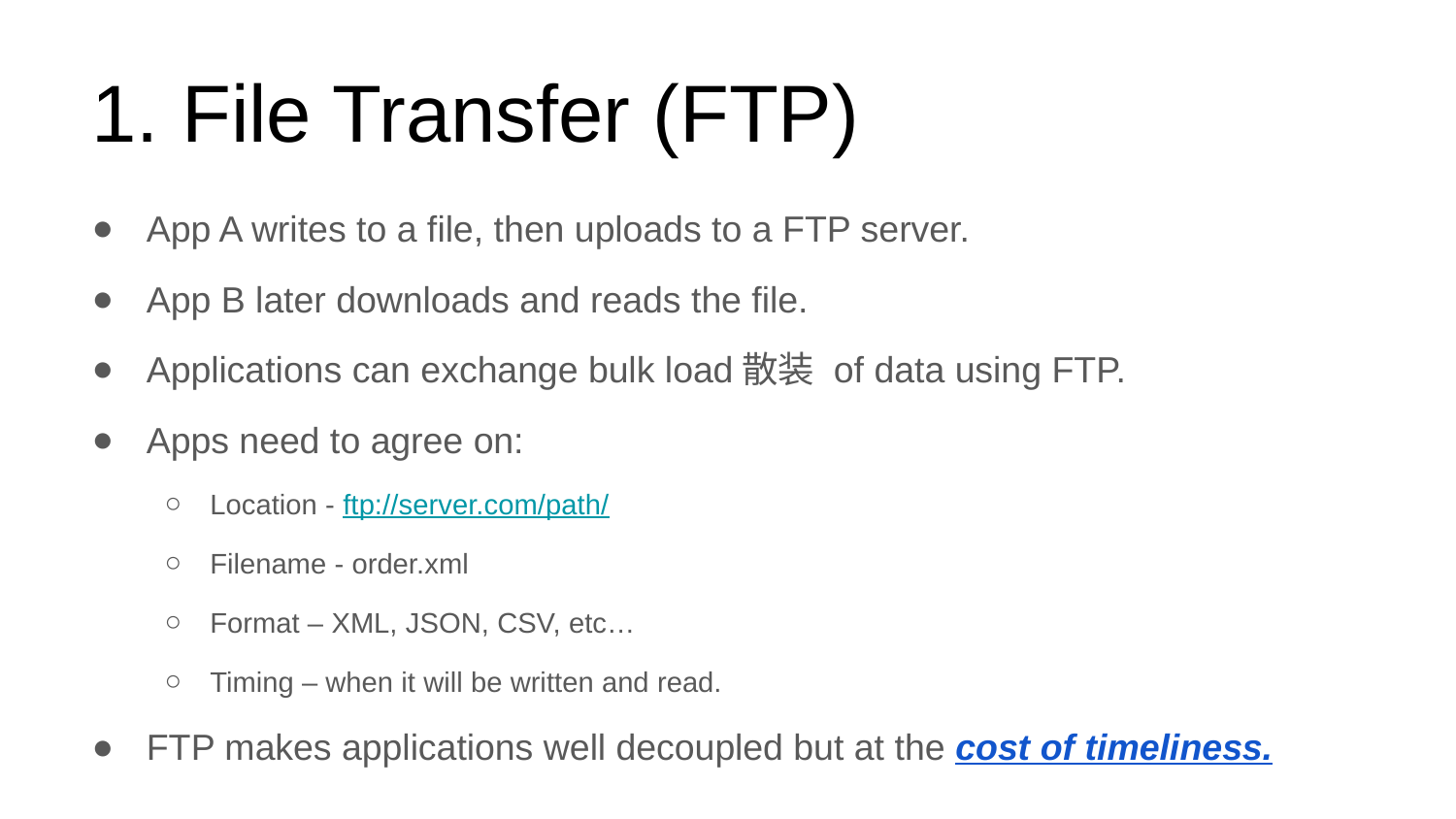

# 1. File Transfer (FTP)
App A writes to a file, then uploads to a FTP server.
App B later downloads and reads the file.
Applications can exchange bulk load散装 of data using FTP.
Apps need to agree on:
Location - ftp://server.com/path/
Filename - order.xml
Format – XML, JSON, CSV, etc…
Timing – when it will be written and read.
FTP makes applications well decoupled but at the cost of timeliness.